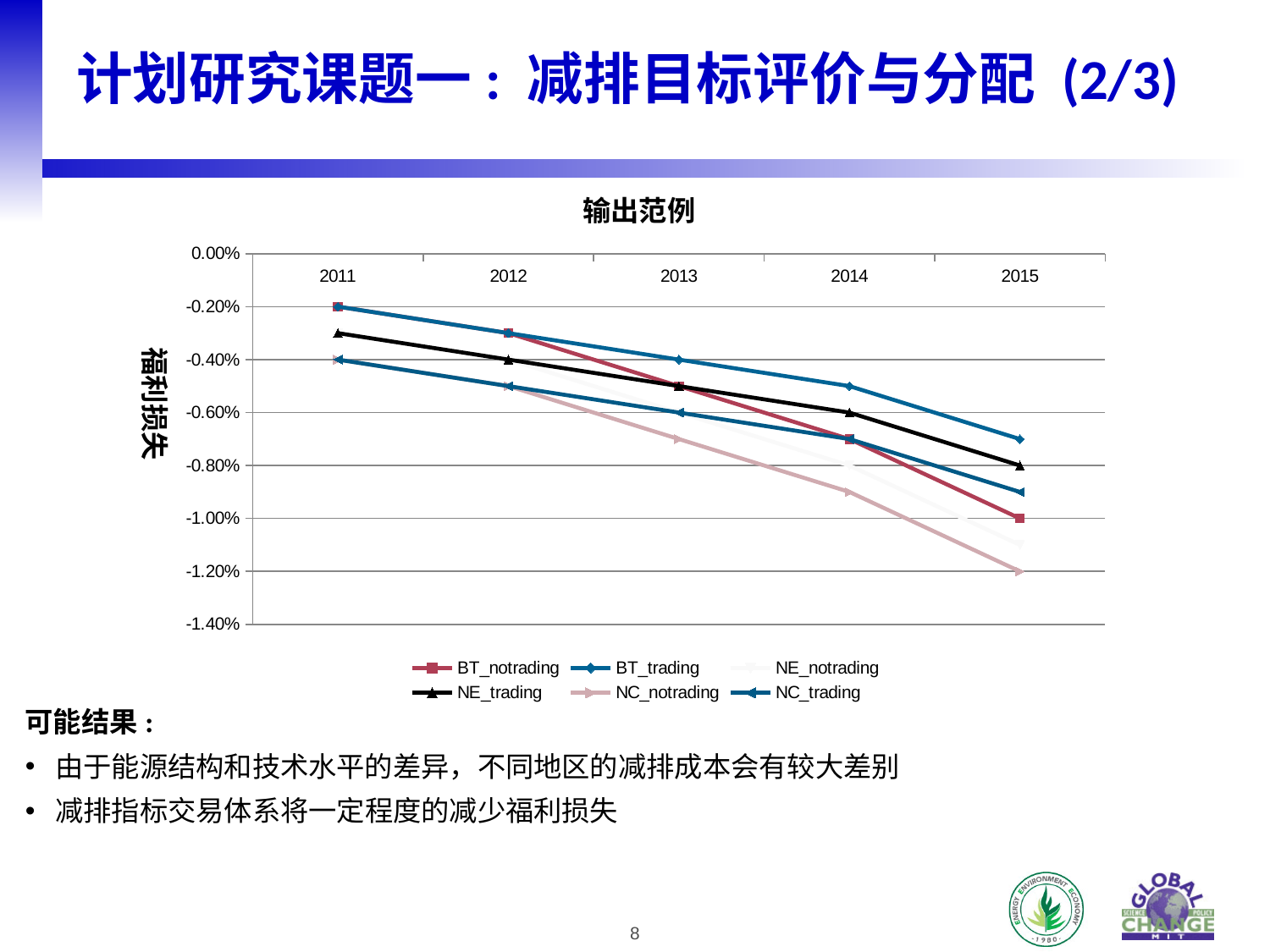

计划研究课题一: 减排目标评价与分配 (2/3)
输出范例

### Chart

| Category | BT_notrading | BT_trading | NE_notrading | NE_trading | NC_notrading | NC_trading |
|---|---|---|---|---|---|---|
| 2011 | -0.002 | -0.002 | -0.003 | -0.003 | -0.004 | -0.004 |
| 2012 | -0.003 | -0.003 | -0.004 | -0.004 | -0.005 | -0.005 |
| 2013 | -0.005 | -0.004 | -0.006 | -0.005 | -0.007 | -0.006 |
| 2014 | -0.007 | -0.005 | -0.008 | -0.006 | -0.009000000000000001 | -0.007 |
| 2015 | -0.01 | -0.007 | -0.011 | -0.008 | -0.012 | -0.009000000000000001 |
福利损失
可能结果:
由于能源结构和技术水平的差异，不同地区的减排成本会有较大差别
减排指标交易体系将一定程度的减少福利损失